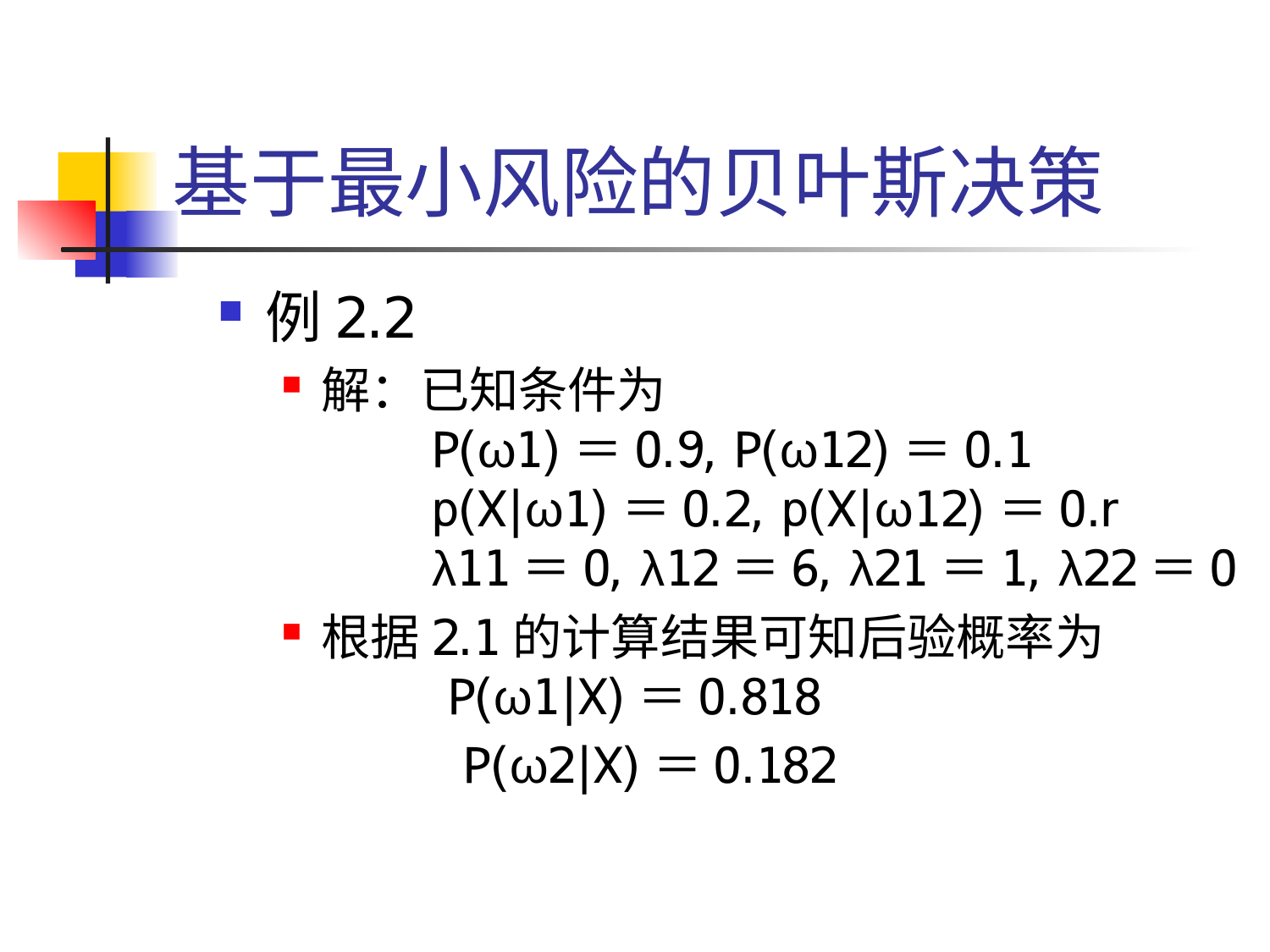

# 基于最小风险的贝叶斯决策
例2.2
解：已知条件为
　　P(ω1)＝0.9, P(ω12)＝0.1
　　p(X|ω1)＝0.2, p(X|ω12)＝0.r
　　λ11＝0, λ12＝6, λ21＝1, λ22＝0
根据2.1的计算结果可知后验概率为
	P(ω1|X)＝0.818
		 P(ω2|X)＝0.182